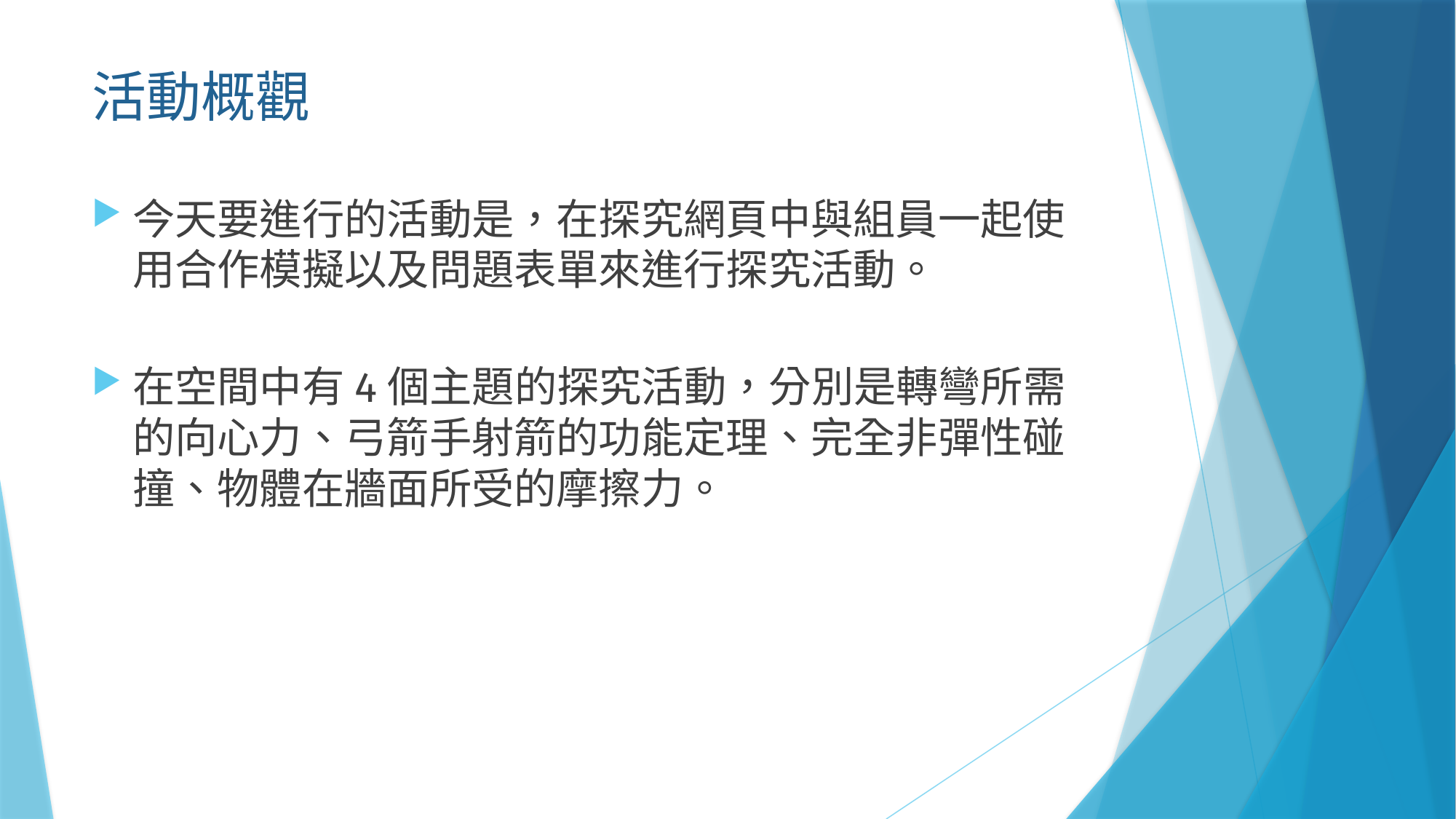

# 活動概觀
今天要進行的活動是，在探究網頁中與組員一起使用合作模擬以及問題表單來進行探究活動。
在空間中有4個主題的探究活動，分別是轉彎所需的向心力、弓箭手射箭的功能定理、完全非彈性碰撞、物體在牆面所受的摩擦力。